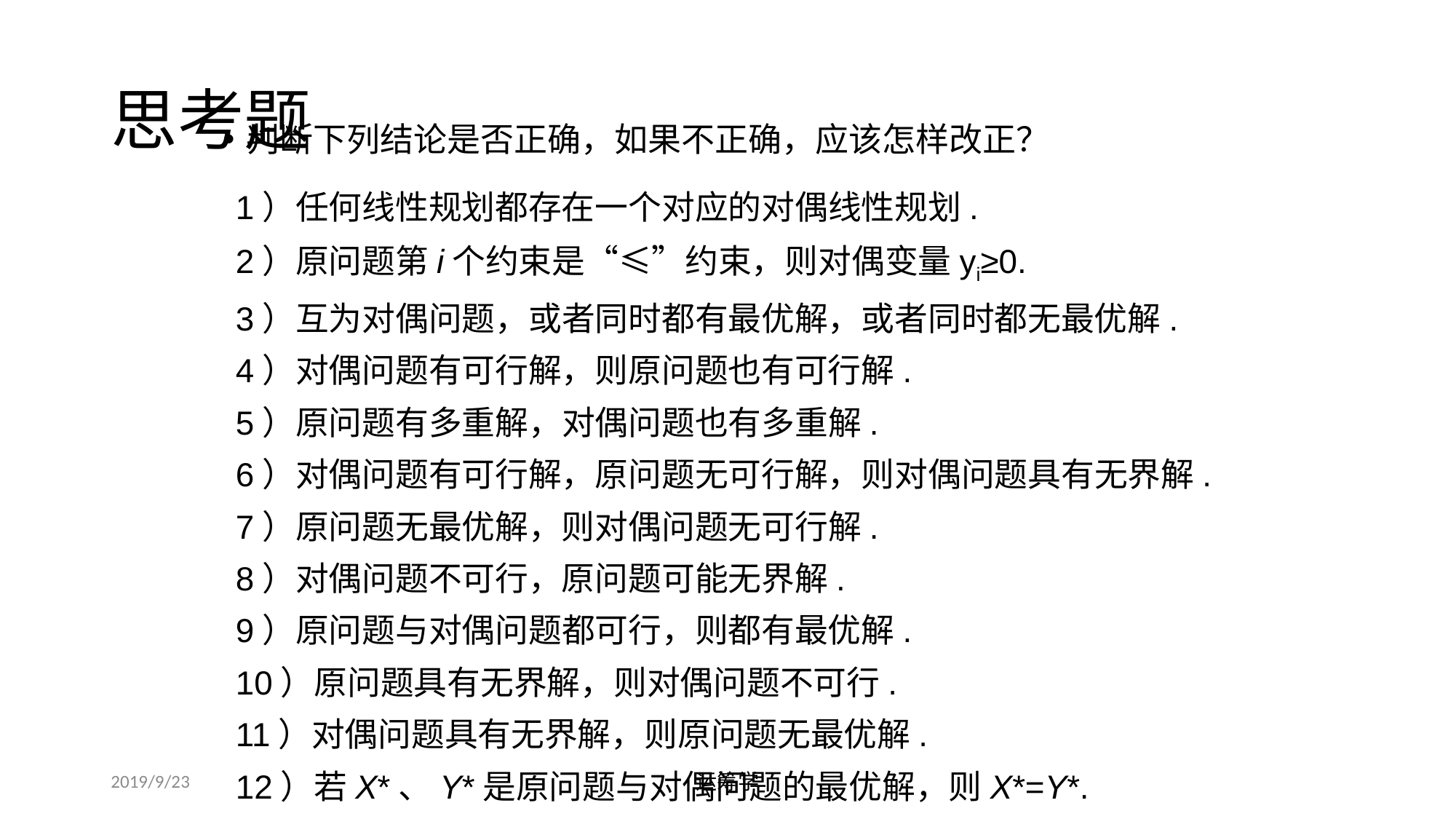

# 思考题
判断下列结论是否正确，如果不正确，应该怎样改正？
1）任何线性规划都存在一个对应的对偶线性规划.
2）原问题第i个约束是“≤”约束，则对偶变量yi≥0.
3）互为对偶问题，或者同时都有最优解，或者同时都无最优解.
4）对偶问题有可行解，则原问题也有可行解.
5）原问题有多重解，对偶问题也有多重解.
6）对偶问题有可行解，原问题无可行解，则对偶问题具有无界解.
7）原问题无最优解，则对偶问题无可行解.
8）对偶问题不可行，原问题可能无界解.
9）原问题与对偶问题都可行，则都有最优解.
10）原问题具有无界解，则对偶问题不可行.
11）对偶问题具有无界解，则原问题无最优解.
12）若X*、Y*是原问题与对偶问题的最优解，则X*=Y*.
2019/9/23
运筹学